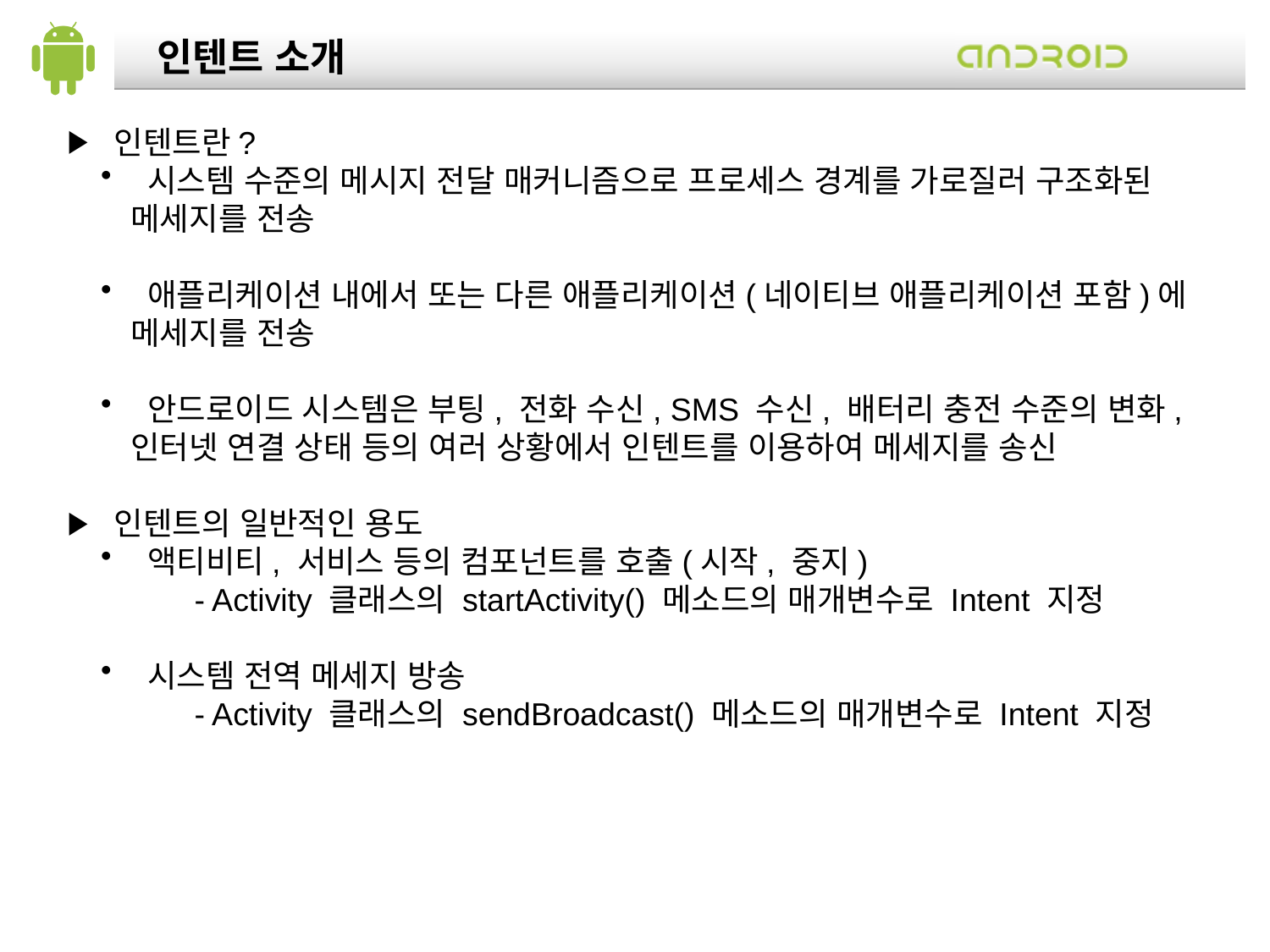

인텐트 소개
 인텐트란?
 시스템 수준의 메시지 전달 매커니즘으로 프로세스 경계를 가로질러 구조화된 메세지를 전송

 애플리케이션 내에서 또는 다른 애플리케이션(네이티브 애플리케이션 포함)에 메세지를 전송

 안드로이드 시스템은 부팅, 전화 수신, SMS 수신, 배터리 충전 수준의 변화, 인터넷 연결 상태 등의 여러 상황에서 인텐트를 이용하여 메세지를 송신

 인텐트의 일반적인 용도
 액티비티, 서비스 등의 컴포넌트를 호출(시작, 중지)
- Activity 클래스의 startActivity() 메소드의 매개변수로 Intent 지정

 시스템 전역 메세지 방송
- Activity 클래스의 sendBroadcast() 메소드의 매개변수로 Intent 지정